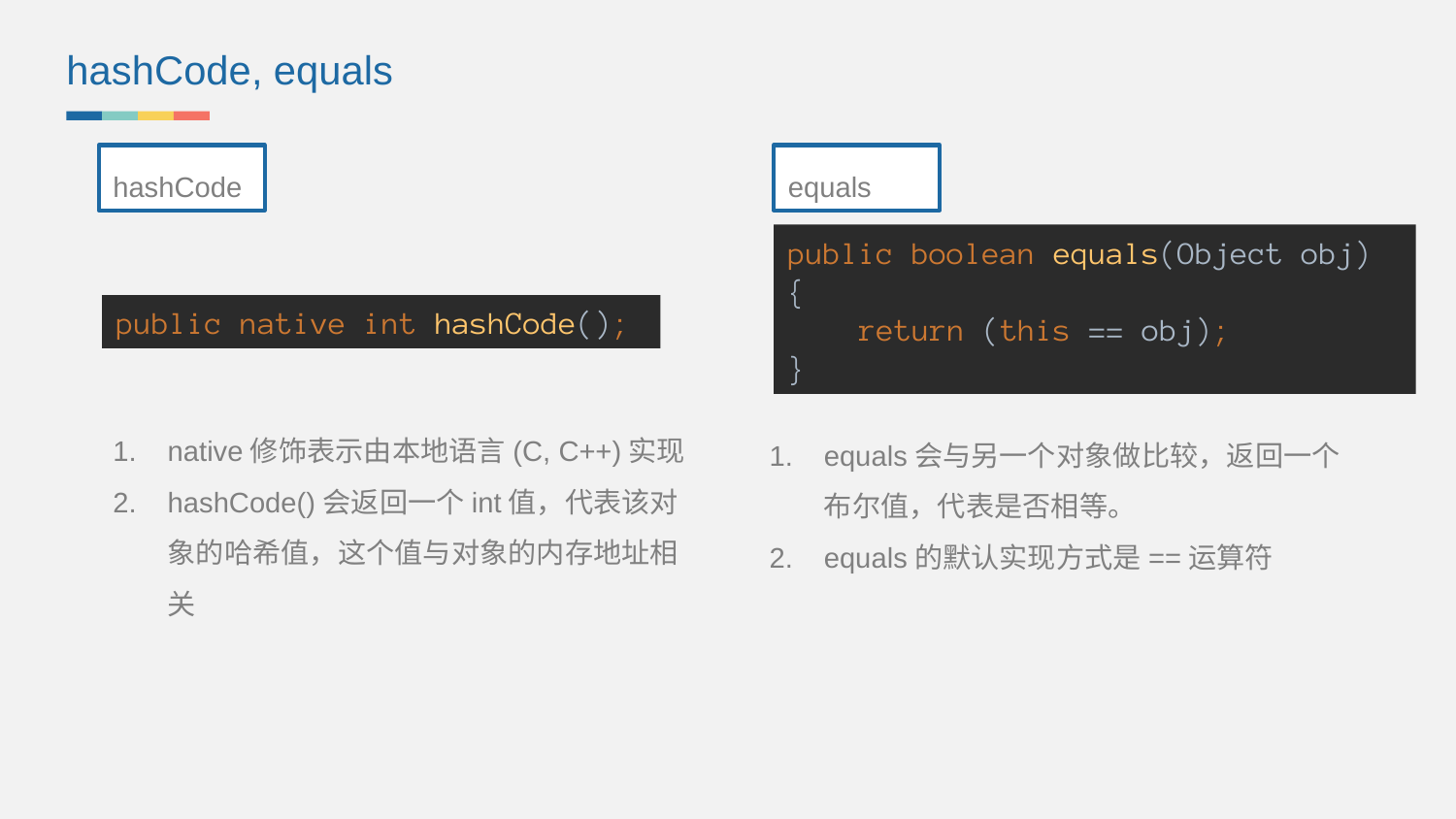

hashCode, equals

hashCode
equals
public boolean equals(Object obj) {
    return (this == obj);
}
public native int hashCode();
native修饰表示由本地语言(C, C++)实现
hashCode()会返回一个int值，代表该对象的哈希值，这个值与对象的内存地址相关
equals会与另一个对象做比较，返回一个布尔值，代表是否相等。
equals的默认实现方式是==运算符